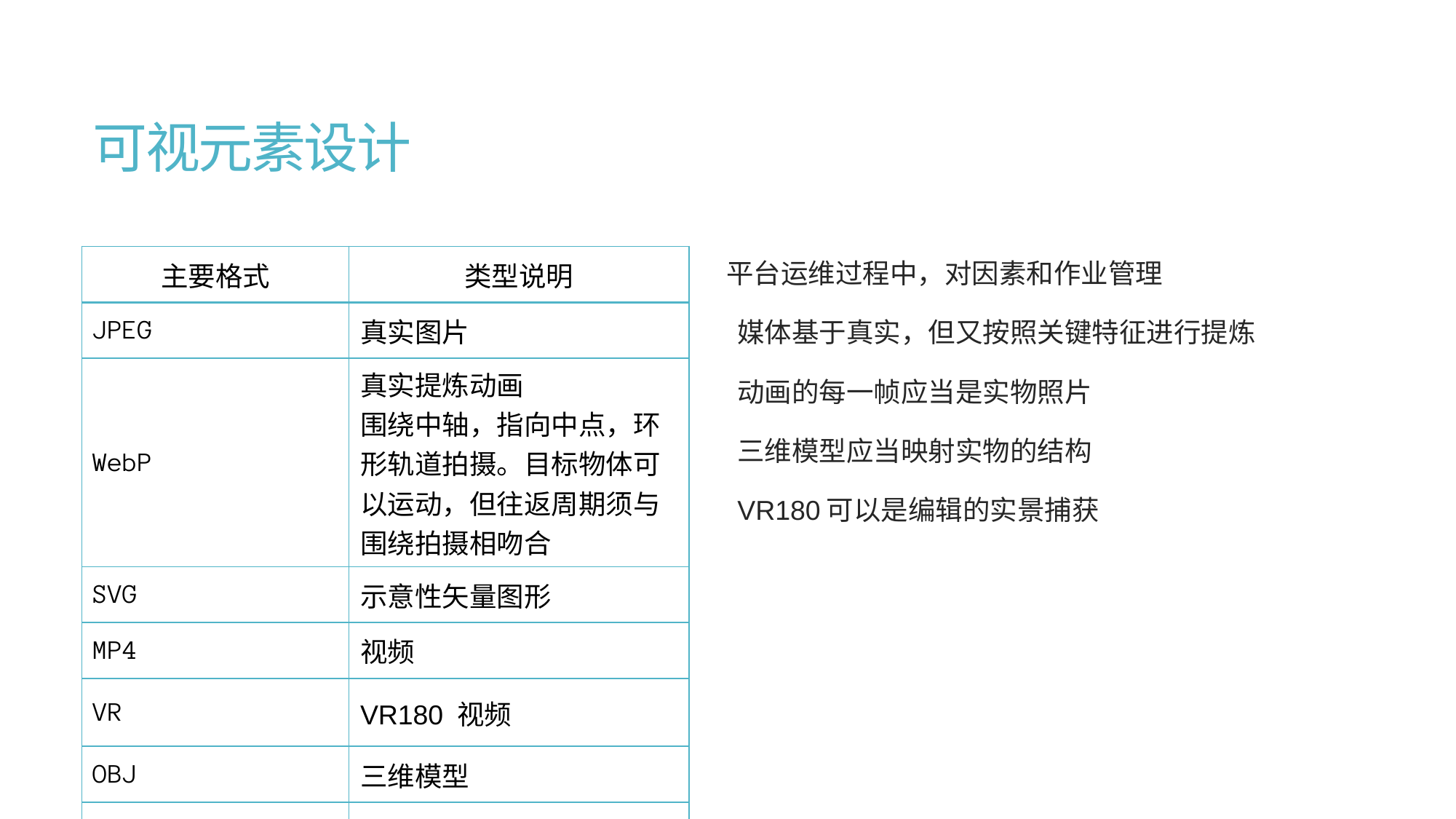

# 可视元素设计
平台运维过程中，对因素和作业管理
媒体基于真实，但又按照关键特征进行提炼
动画的每一帧应当是实物照片
三维模型应当映射实物的结构
VR180可以是编辑的实景捕获
| 主要格式 | 类型说明 |
| --- | --- |
| JPEG | 真实图片 |
| WebP | 真实提炼动画 围绕中轴，指向中点，环形轨道拍摄。目标物体可以运动，但往返周期须与围绕拍摄相吻合 |
| SVG | 示意性矢量图形 |
| MP4 | 视频 |
| VR | VR180 视频 |
| OBJ | 三维模型 |
|  |  |